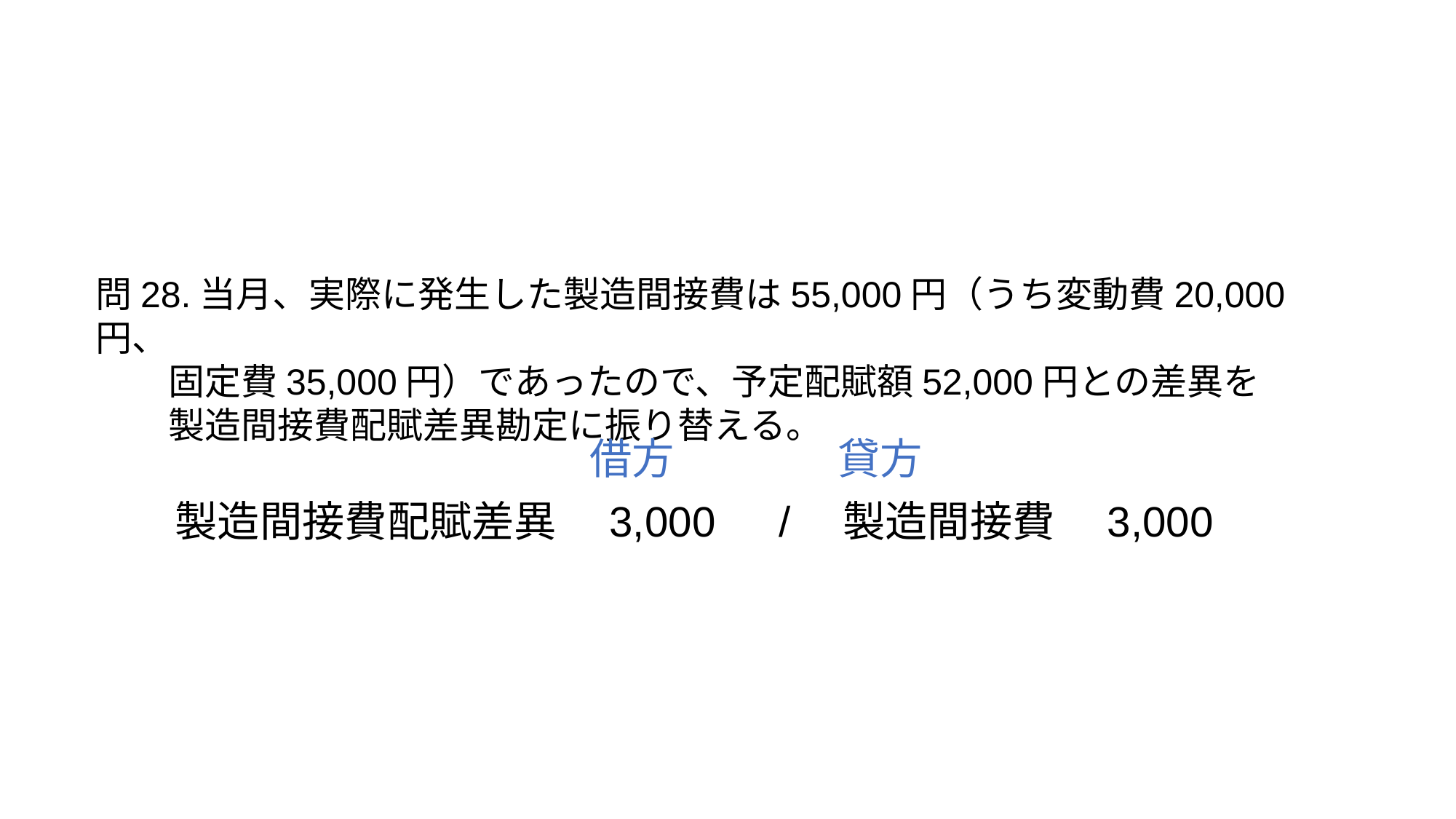

問28.当月、実際に発生した製造間接費は55,000円（うち変動費20,000円、
　　固定費35,000円）であったので、予定配賦額52,000円との差異を
　　製造間接費配賦差異勘定に振り替える。
借方
貸方
製造間接費配賦差異　3,000　/　製造間接費　3,000